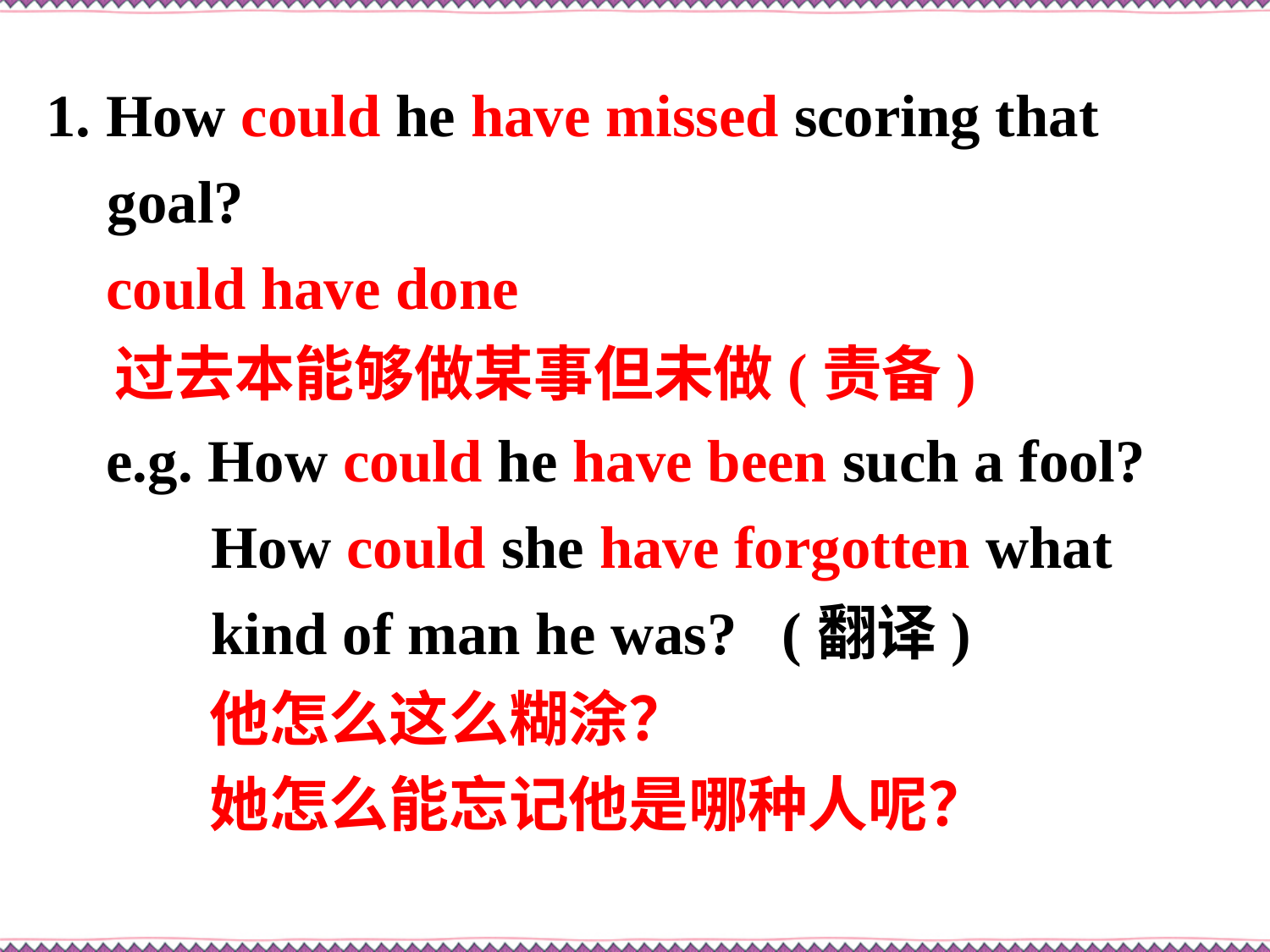

1. How could he have missed scoring that goal?
    could have done
    过去本能够做某事但未做(责备)
    e.g. How could he have been such a fool?
           How could she have forgotten what
           kind of man he was?   (翻译)
           他怎么这么糊涂？
           她怎么能忘记他是哪种人呢？